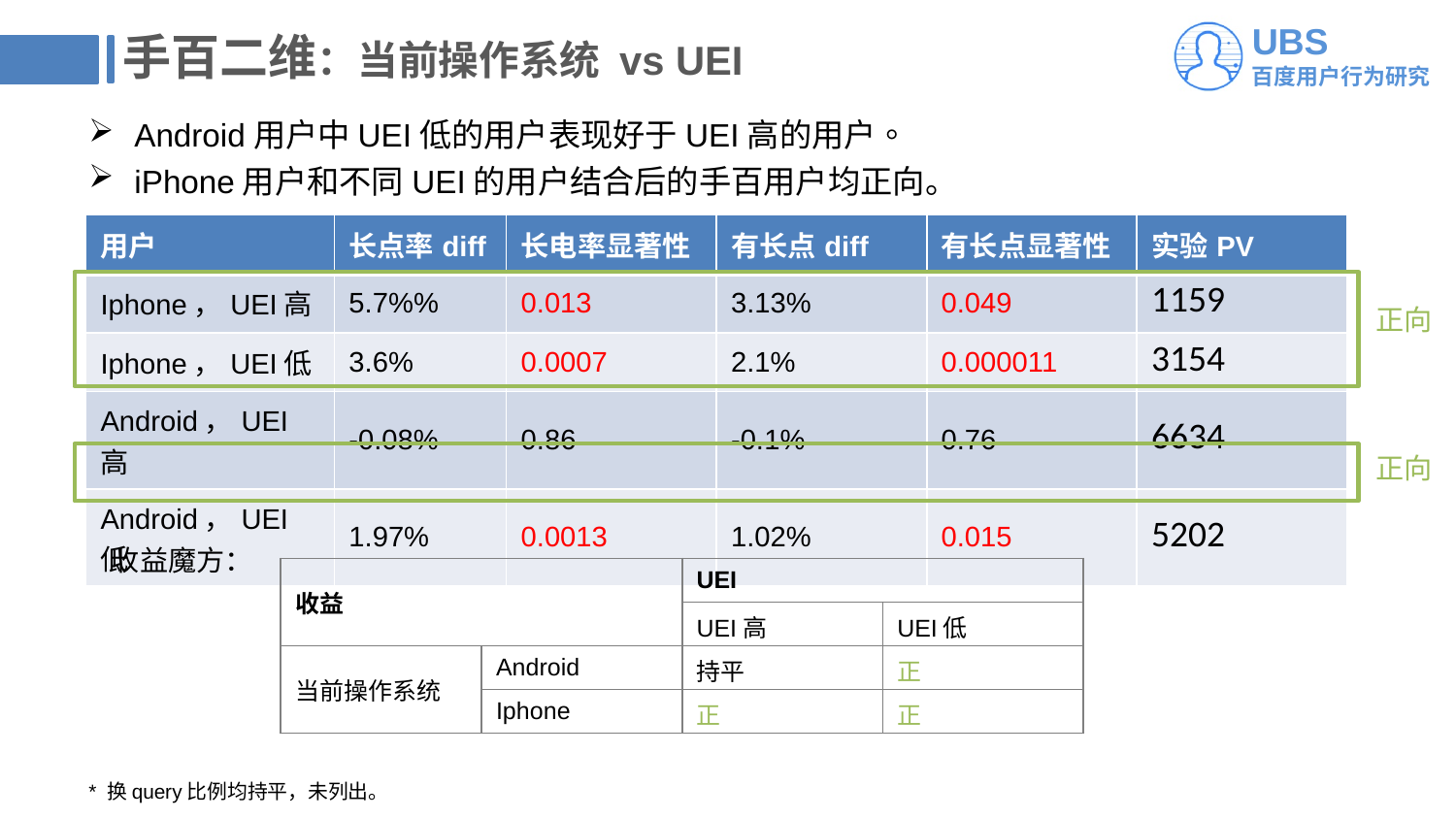

# 手百二维：当前操作系统 vs UEI

Android用户中UEI低的用户表现好于UEI高的用户。
iPhone用户和不同UEI的用户结合后的手百用户均正向。
| 用户 | 长点率diff | 长电率显著性 | 有长点diff | 有长点显著性 | 实验PV |
| --- | --- | --- | --- | --- | --- |
| Iphone，UEI高 | 5.7%% | 0.013 | 3.13% | 0.049 | 1159 |
| Iphone，UEI低 | 3.6% | 0.0007 | 2.1% | 0.000011 | 3154 |
| Android，UEI高 | -0.08% | 0.86 | -0.1% | 0.76 | 6634 |
| Android，UEI低 | 1.97% | 0.0013 | 1.02% | 0.015 | 5202 |

正向

正向
收益魔方：
| 收益 |  | UEI |  |
| --- | --- | --- | --- |
|  |  | UEI高 | UEI低 |
| 当前操作系统 | Android | 持平 | 正 |
|  | Iphone | 正 | 正 |
* 换query比例均持平，未列出。